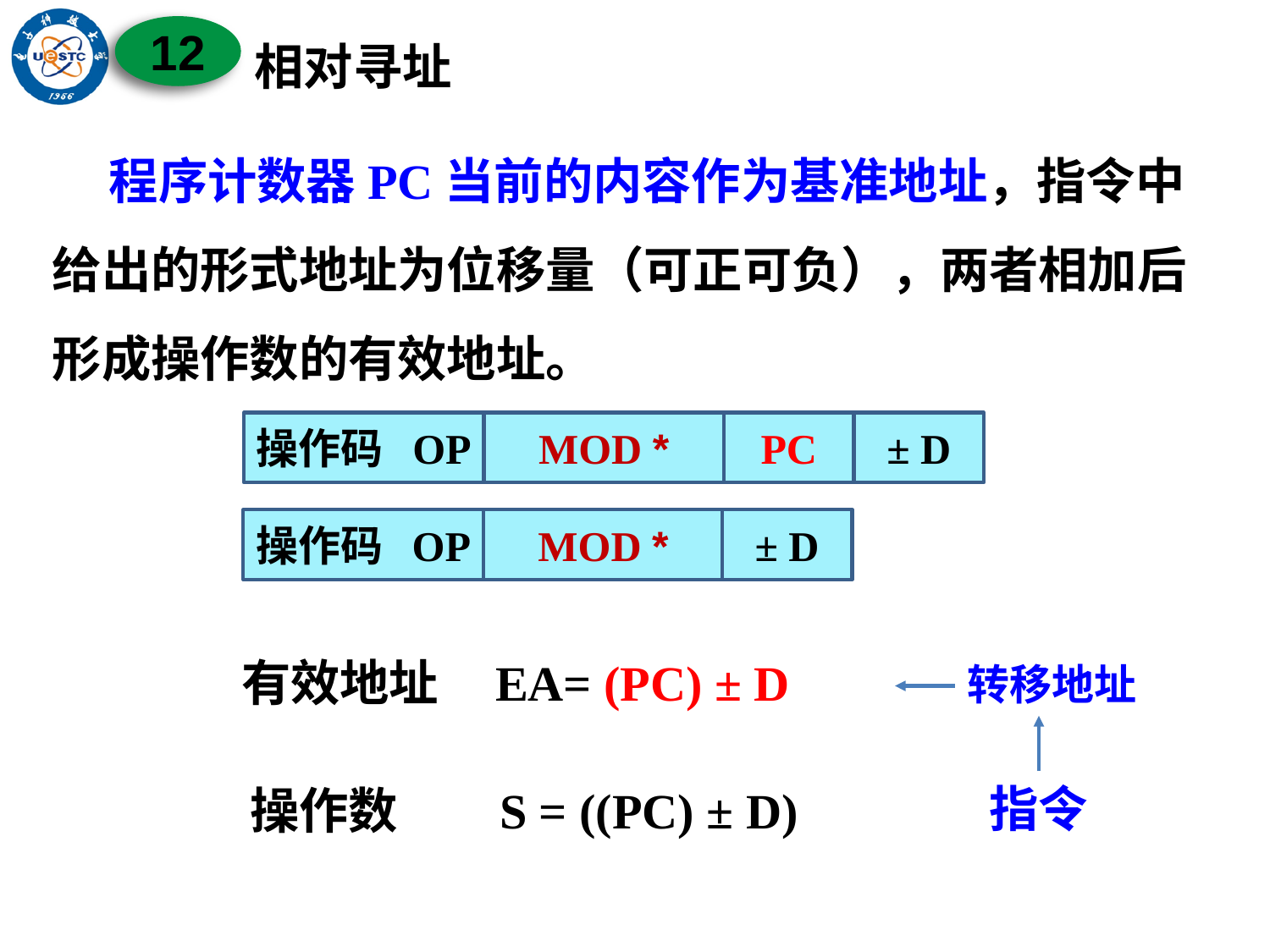

相对寻址
12
    程序计数器PC当前的内容作为基准地址，指令中给出的形式地址为位移量（可正可负），两者相加后形成操作数的有效地址。
操作码  OP
MOD *
PC
± D
操作码  OP
MOD *
± D
有效地址    EA= (PC) ± D
转移地址
指令
操作数        S = ((PC) ± D)